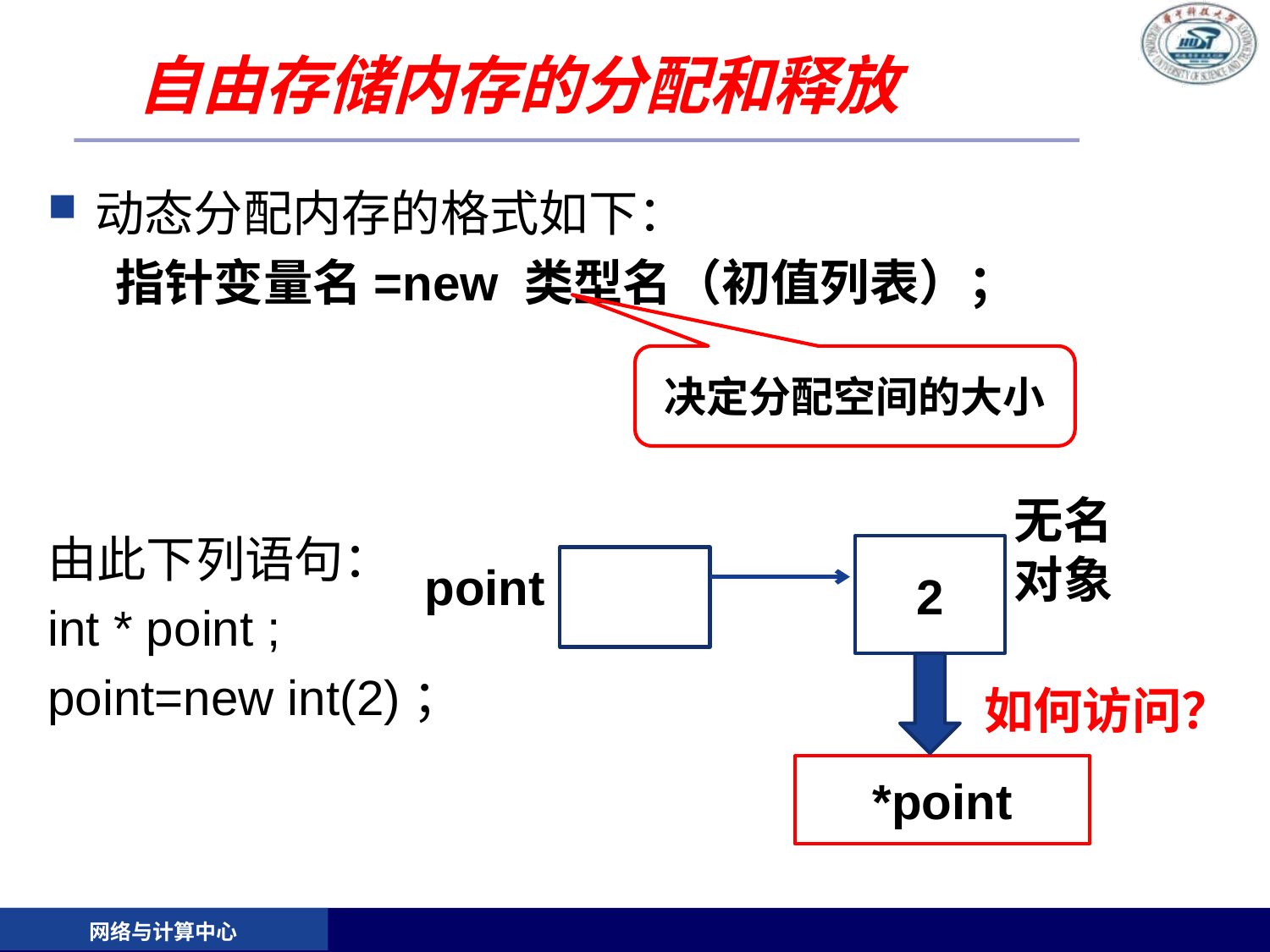

# 自由存储内存的分配和释放
动态分配内存的格式如下：
     指针变量名=new 类型名（初值列表）；

由此下列语句：
int * point ;
point=new int(2)；

决定分配空间的大小
无名对象
point

2

如何访问？
*point
网络与计算中心